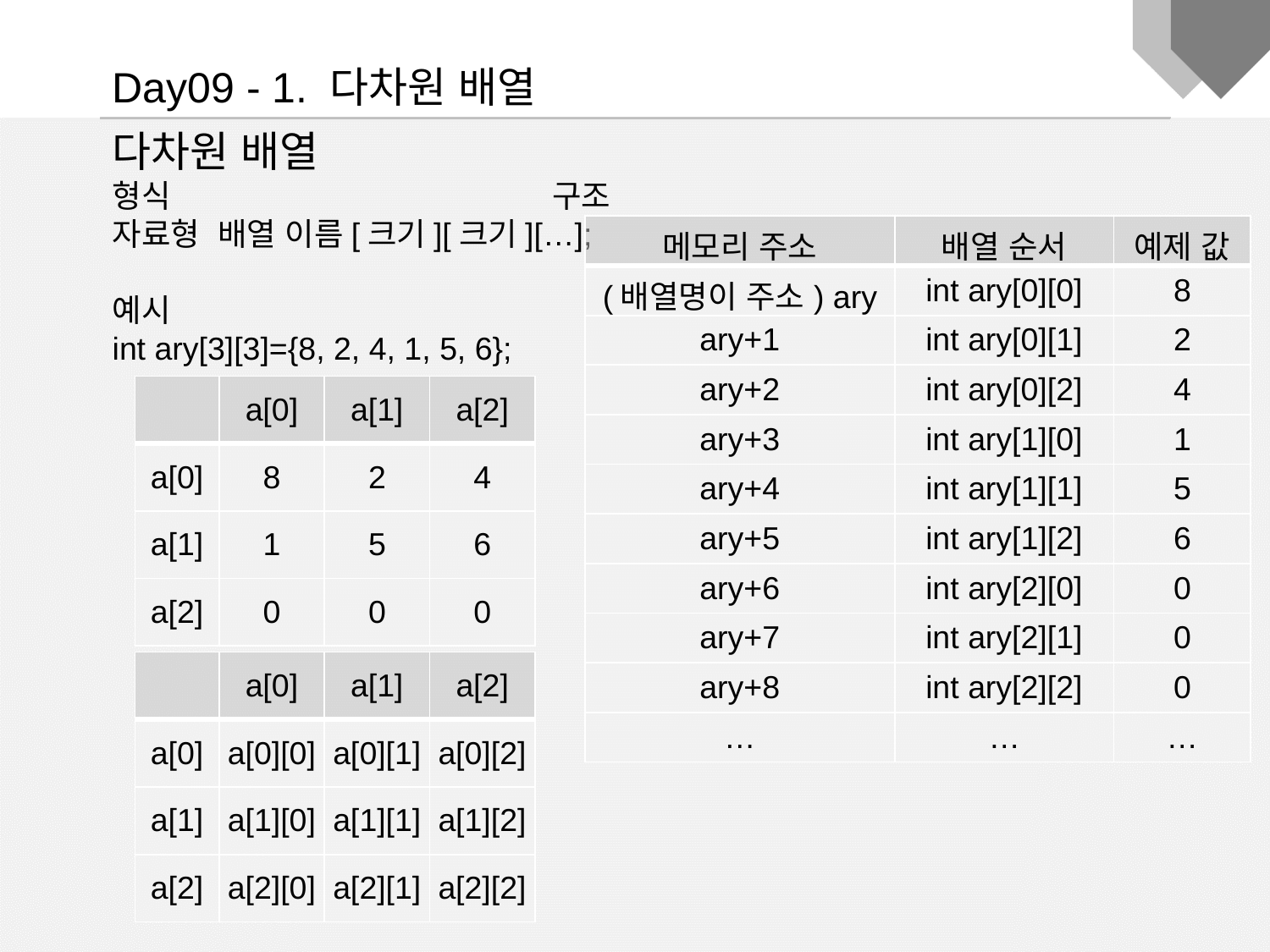

Day09 - 1. 다차원 배열
다차원 배열
형식                                           구조
자료형  배열 이름[크기][크기][…];

예시
int ary[3][3]={8, 2, 4, 1, 5, 6};
| 메모리 주소 | 배열 순서 | 예제 값 |
| --- | --- | --- |
| (배열명이 주소) ary | int ary[0][0] | 8 |
| ary+1 | int ary[0][1] | 2 |
| ary+2 | int ary[0][2] | 4 |
| ary+3 | int ary[1][0] | 1 |
| ary+4 | int ary[1][1] | 5 |
| ary+5 | int ary[1][2] | 6 |
| ary+6 | int ary[2][0] | 0 |
| ary+7 | int ary[2][1] | 0 |
| ary+8 | int ary[2][2] | 0 |
| … | … | … |
|  | a[0] | a[1] | a[2] |
| --- | --- | --- | --- |
| a[0] | 8 | 2 | 4 |
| a[1] | 1 | 5 | 6 |
| a[2] | 0 | 0 | 0 |
|  | a[0] | a[1] | a[2] |
| --- | --- | --- | --- |
| a[0] | a[0][0] | a[0][1] | a[0][2] |
| a[1] | a[1][0] | a[1][1] | a[1][2] |
| a[2] | a[2][0] | a[2][1] | a[2][2] |